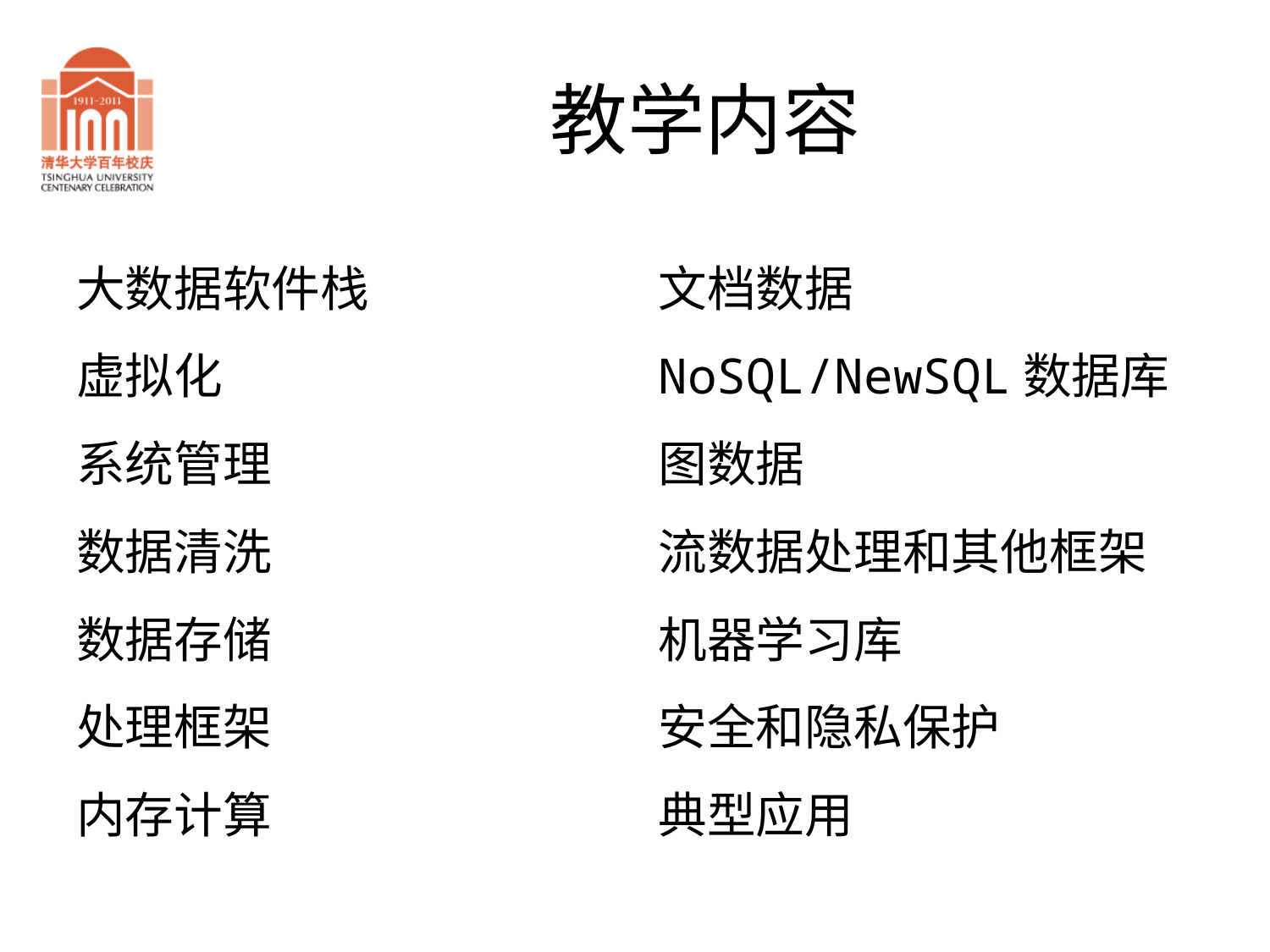

# 教学内容
大数据软件栈
虚拟化
系统管理
数据清洗
数据存储
处理框架
内存计算
文档数据
NoSQL/NewSQL数据库
图数据
流数据处理和其他框架机器学习库
安全和隐私保护
典型应用